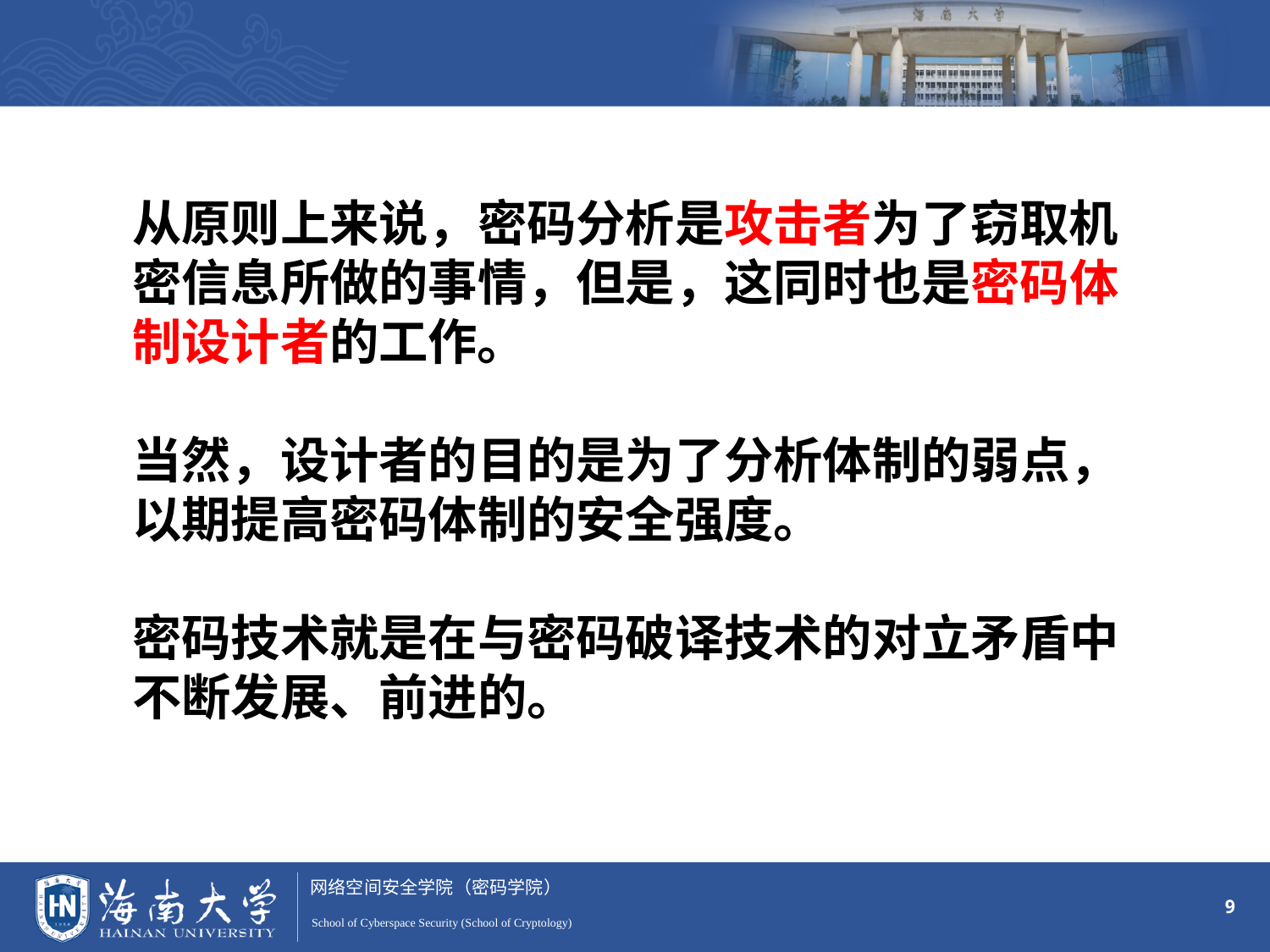

从原则上来说，密码分析是攻击者为了窃取机密信息所做的事情，但是，这同时也是密码体制设计者的工作。

当然，设计者的目的是为了分析体制的弱点，以期提高密码体制的安全强度。

密码技术就是在与密码破译技术的对立矛盾中不断发展、前进的。
9